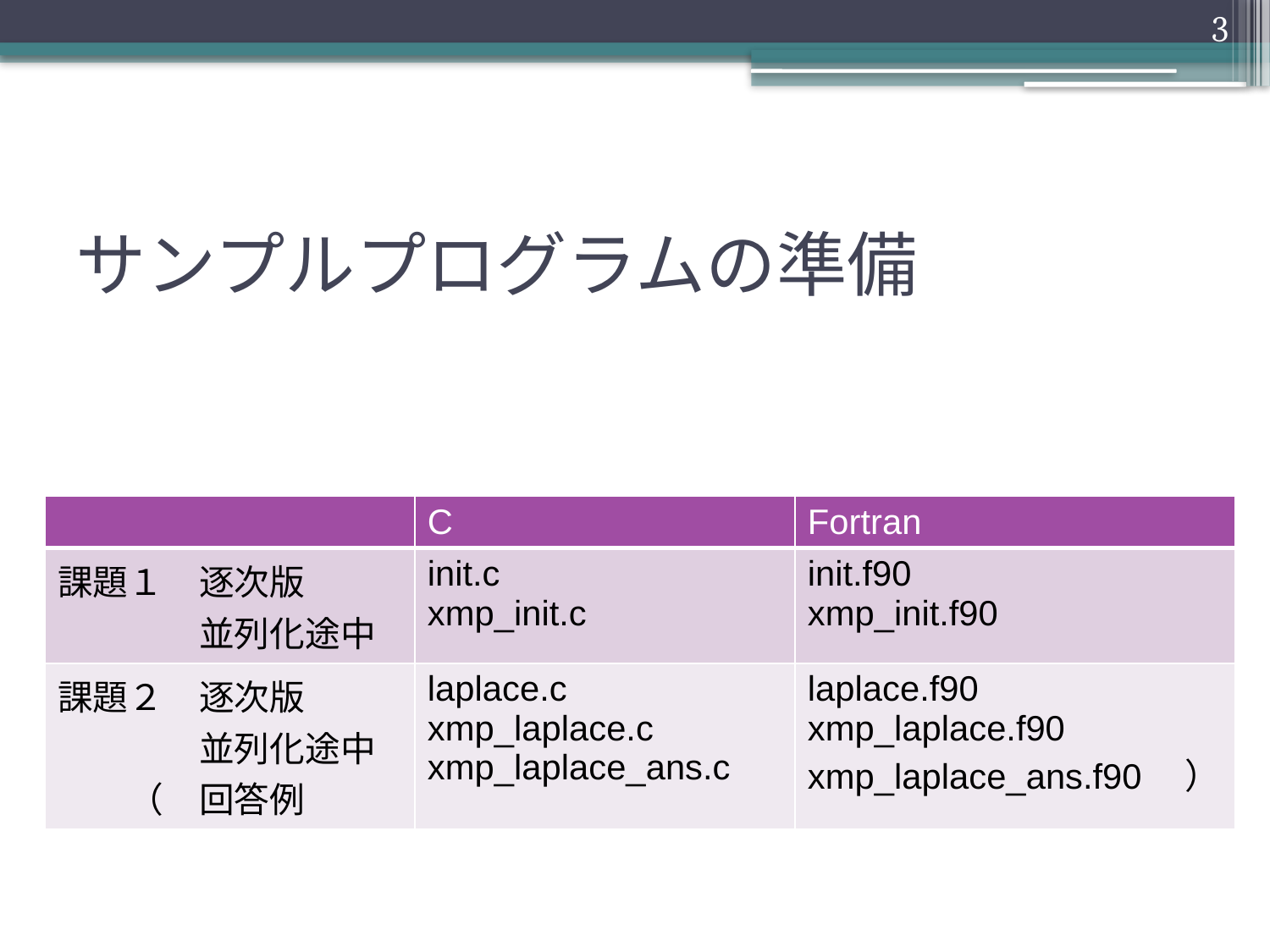

3
# サンプルプログラムの準備
|  | C | Fortran |
| --- | --- | --- |
| 課題１　逐次版 　　　　並列化途中 | init.c xmp\_init.c | init.f90 xmp\_init.f90 |
| 課題２　逐次版 　　　　並列化途中 　　（　回答例 | laplace.c xmp\_laplace.c xmp\_laplace\_ans.c | laplace.f90 xmp\_laplace.f90 xmp\_laplace\_ans.f90　） |